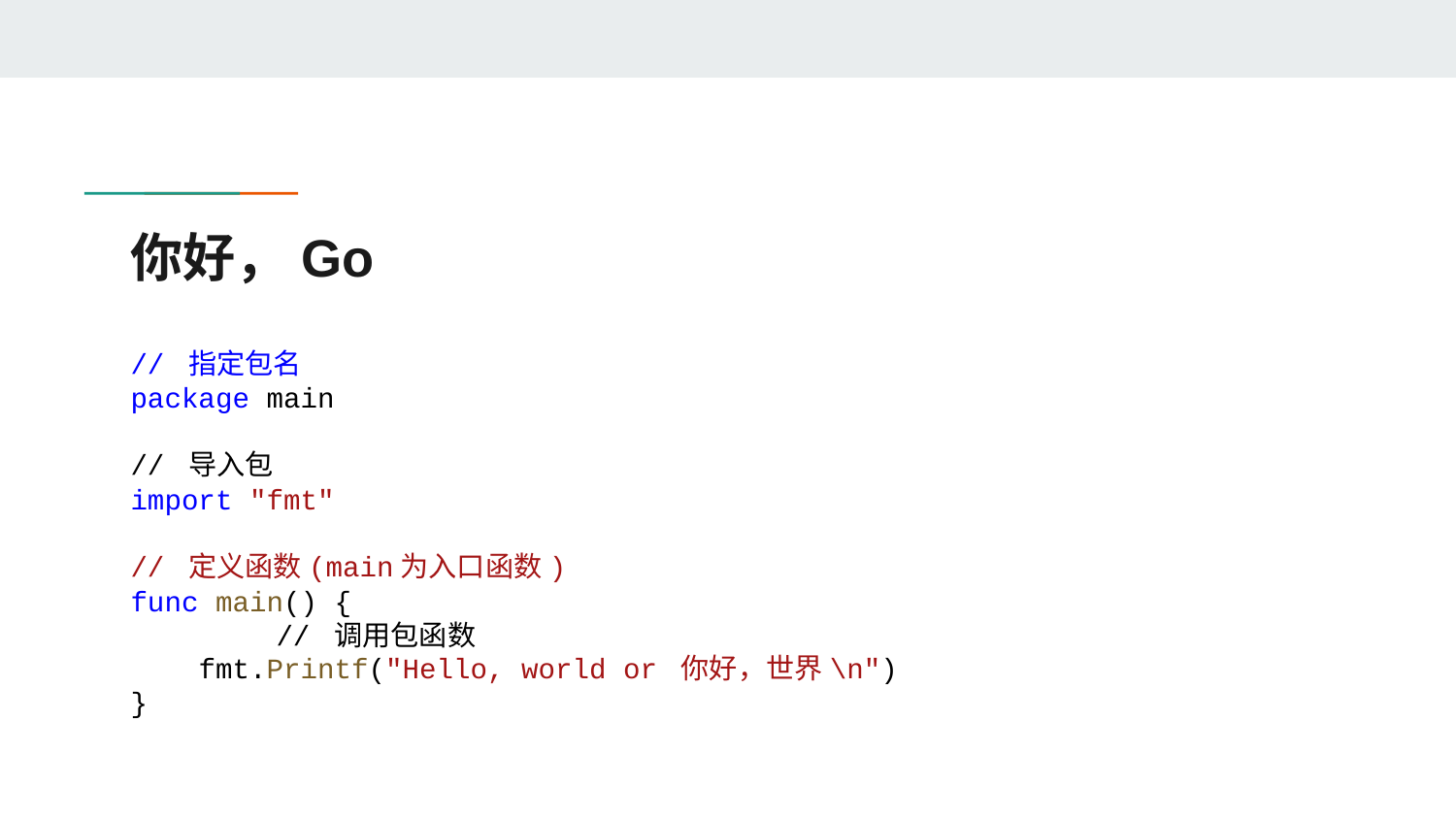

# 你好，Go
// 指定包名
package main

// 导入包
import "fmt"

// 定义函数(main为入口函数)
func main() {
	// 调用包函数
    fmt.Printf("Hello, world or 你好，世界\n")
}